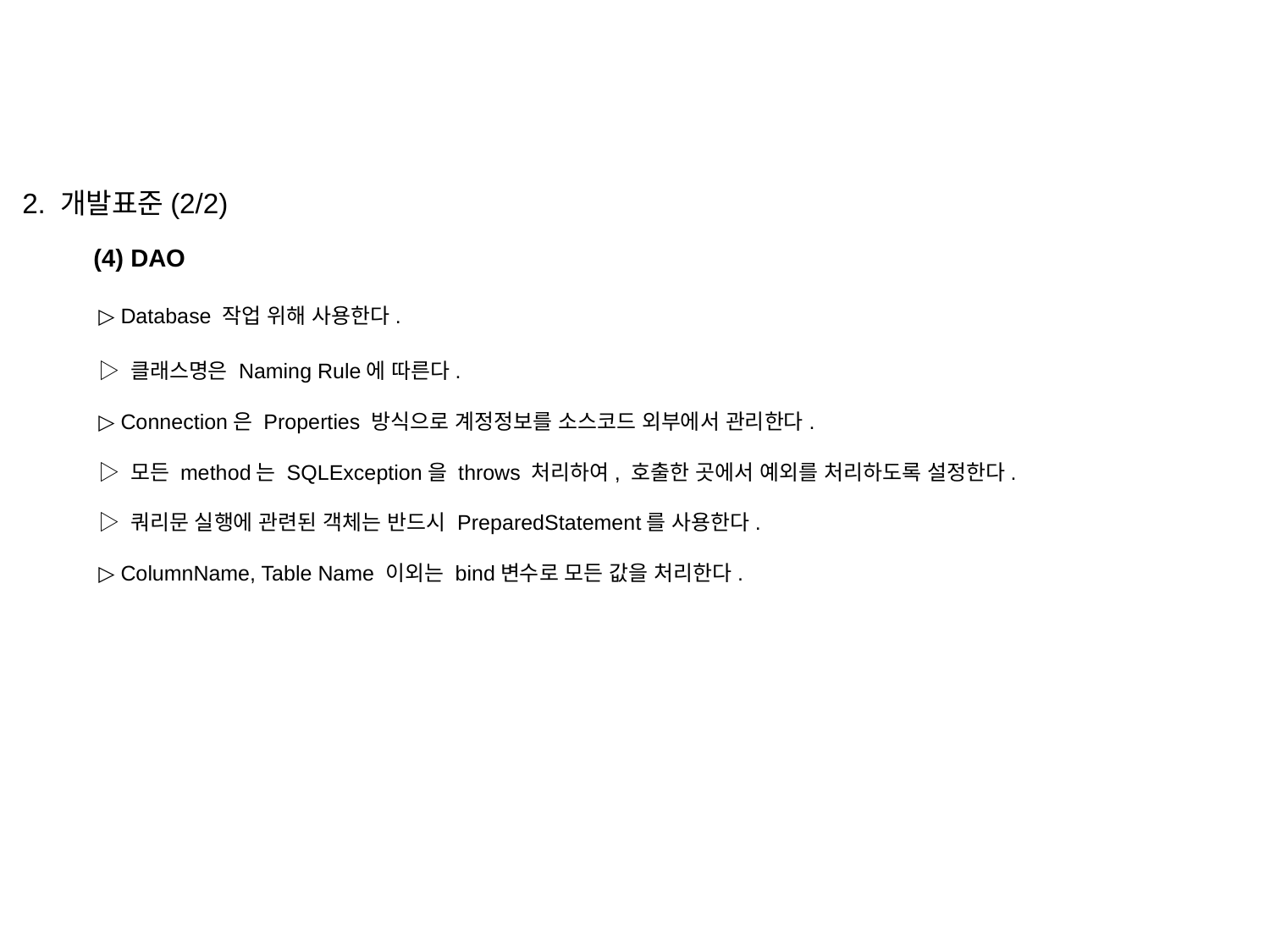

2. 개발표준(2/2)
(4) DAO
 ▷ Database 작업 위해 사용한다.

 ▷ 클래스명은 Naming Rule에 따른다.

 ▷ Connection은 Properties 방식으로 계정정보를 소스코드 외부에서 관리한다.

 ▷ 모든 method는 SQLException을 throws 처리하여, 호출한 곳에서 예외를 처리하도록 설정한다.

 ▷ 쿼리문 실행에 관련된 객체는 반드시 PreparedStatement를 사용한다.

 ▷ ColumnName, Table Name 이외는 bind변수로 모든 값을 처리한다.